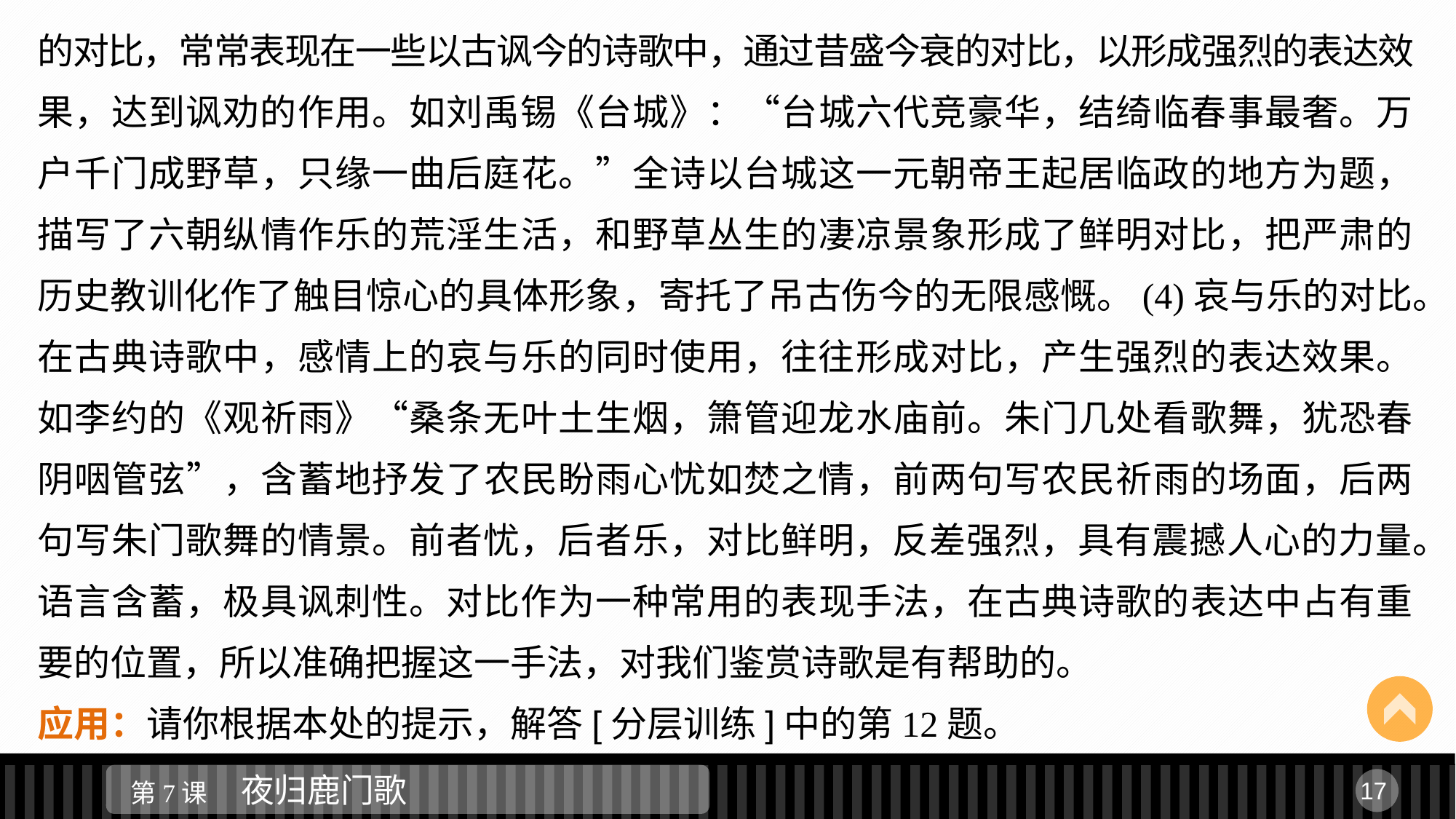

的对比，常常表现在一些以古讽今的诗歌中，通过昔盛今衰的对比，以形成强烈的表达效果，达到讽劝的作用。如刘禹锡《台城》：“台城六代竞豪华，结绮临春事最奢。万户千门成野草，只缘一曲后庭花。”全诗以台城这一元朝帝王起居临政的地方为题，描写了六朝纵情作乐的荒淫生活，和野草丛生的凄凉景象形成了鲜明对比，把严肃的历史教训化作了触目惊心的具体形象，寄托了吊古伤今的无限感慨。(4)哀与乐的对比。在古典诗歌中，感情上的哀与乐的同时使用，往往形成对比，产生强烈的表达效果。如李约的《观祈雨》“桑条无叶土生烟，箫管迎龙水庙前。朱门几处看歌舞，犹恐春阴咽管弦”，含蓄地抒发了农民盼雨心忧如焚之情，前两句写农民祈雨的场面，后两句写朱门歌舞的情景。前者忧，后者乐，对比鲜明，反差强烈，具有震撼人心的力量。语言含蓄，极具讽刺性。对比作为一种常用的表现手法，在古典诗歌的表达中占有重要的位置，所以准确把握这一手法，对我们鉴赏诗歌是有帮助的。
应用：请你根据本处的提示，解答[分层训练]中的第12题。